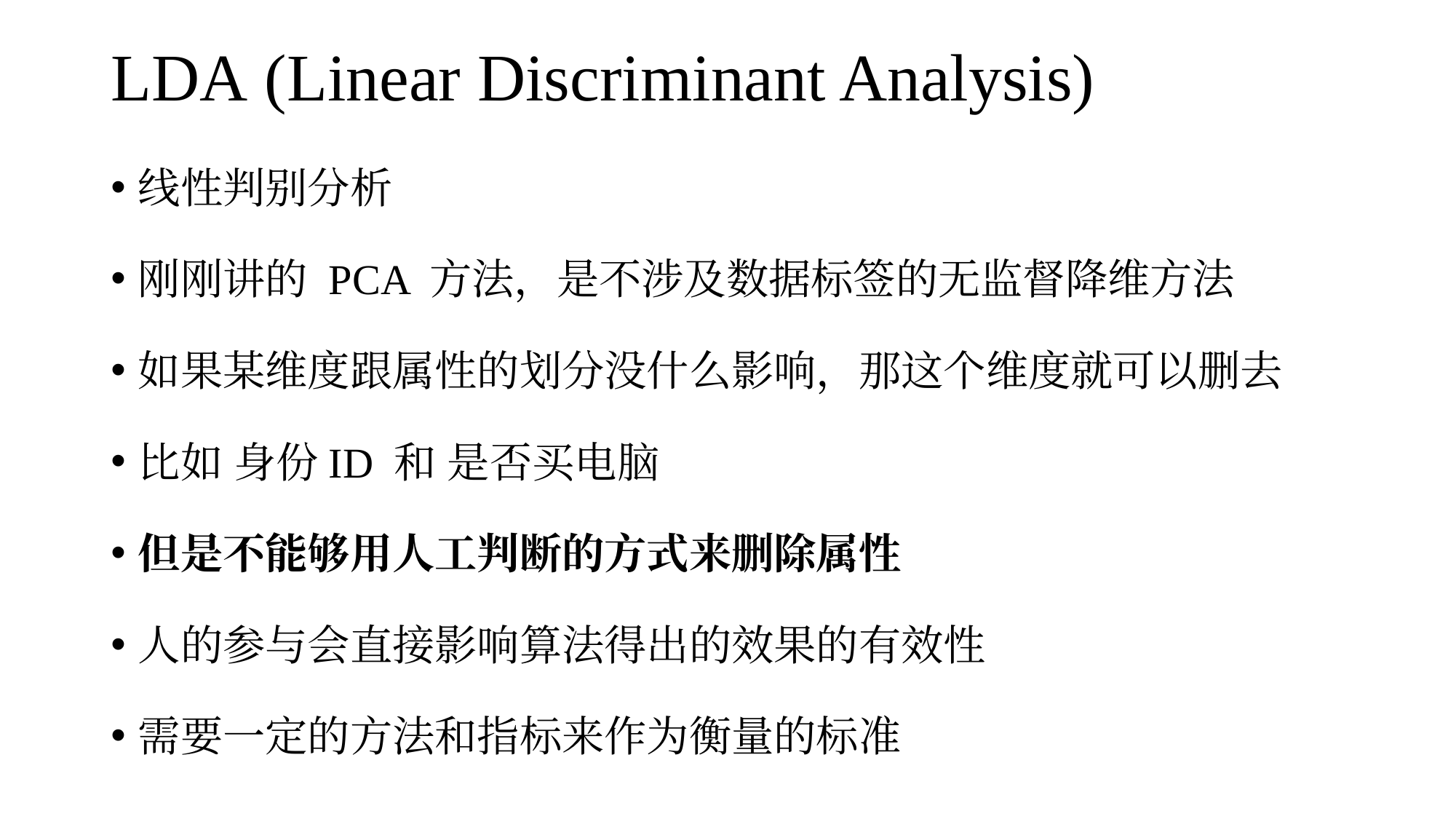

# LDA (Linear Discriminant Analysis)
线性判别分析
刚刚讲的 PCA 方法，是不涉及数据标签的无监督降维方法
如果某维度跟属性的划分没什么影响，那这个维度就可以删去
比如 身份ID 和 是否买电脑
但是不能够用人工判断的方式来删除属性
人的参与会直接影响算法得出的效果的有效性
需要一定的方法和指标来作为衡量的标准